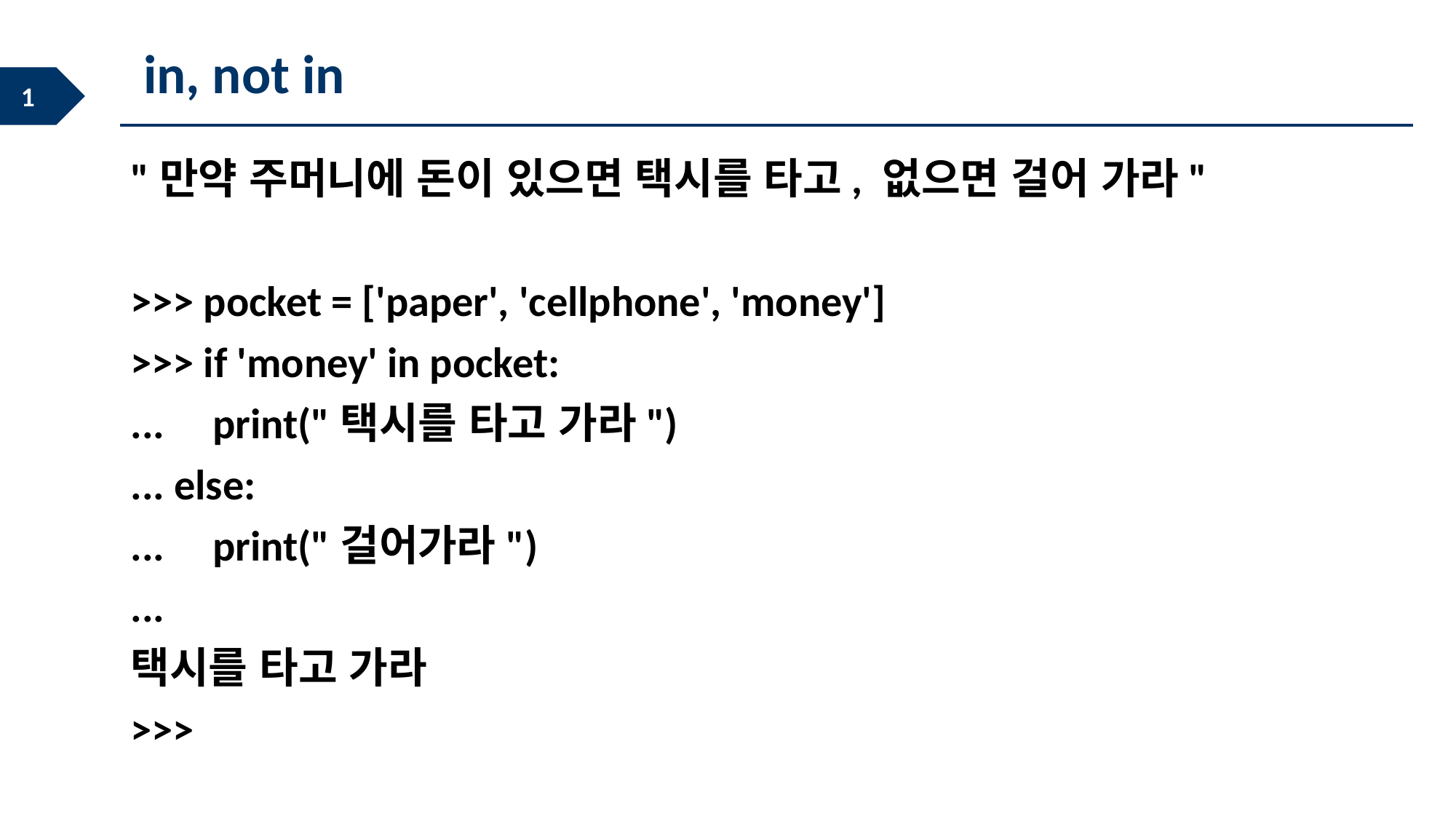

in, not in
"만약 주머니에 돈이 있으면 택시를 타고, 없으면 걸어 가라"

>>> pocket = ['paper', 'cellphone', 'money']
>>> if 'money' in pocket:
...     print("택시를 타고 가라")
... else:
...     print("걸어가라")
...
택시를 타고 가라
>>>